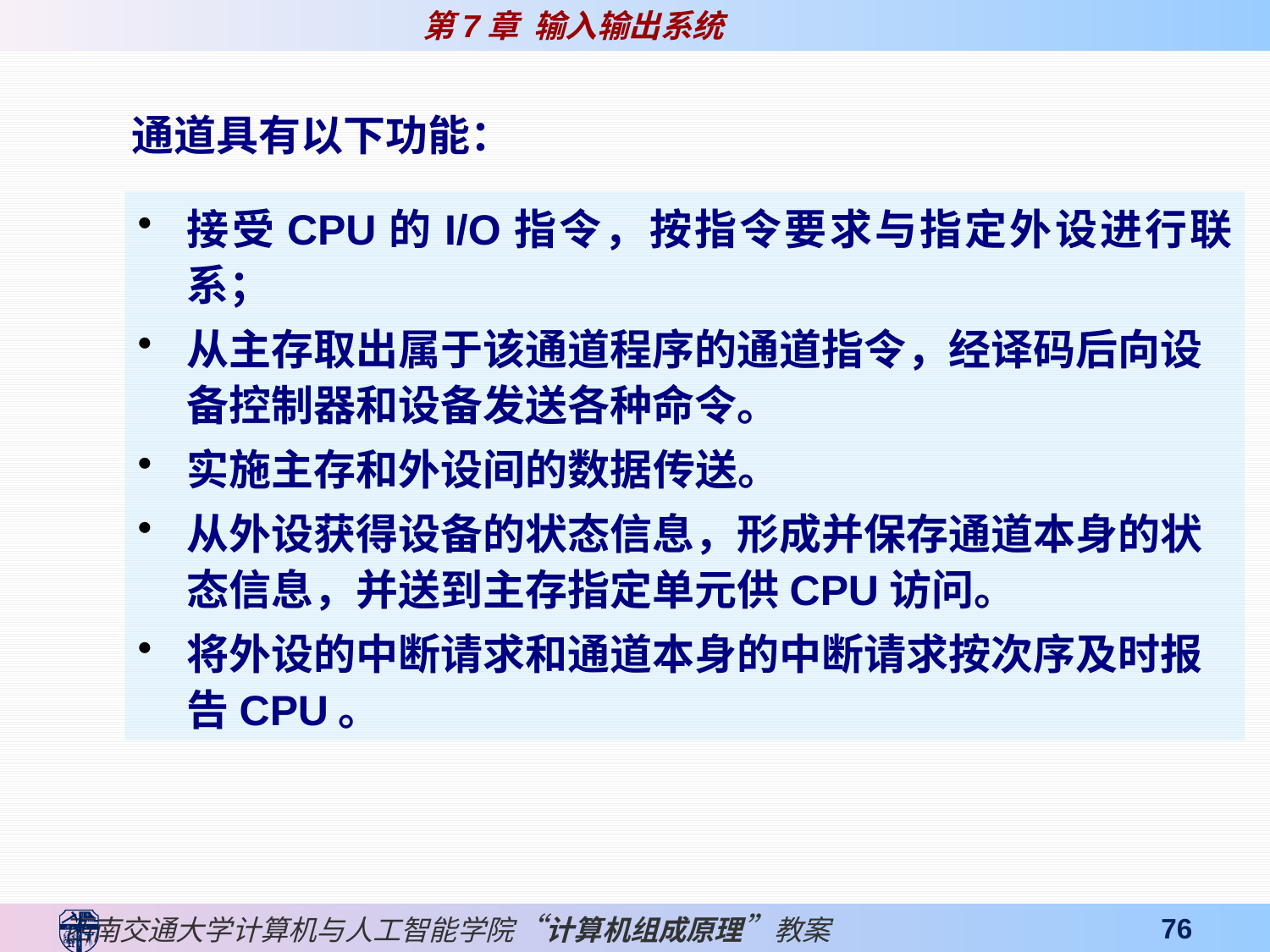

通道具有以下功能：
接受CPU的I/O指令，按指令要求与指定外设进行联系；
从主存取出属于该通道程序的通道指令，经译码后向设备控制器和设备发送各种命令。
实施主存和外设间的数据传送。
从外设获得设备的状态信息，形成并保存通道本身的状态信息，并送到主存指定单元供CPU访问。
将外设的中断请求和通道本身的中断请求按次序及时报告CPU。